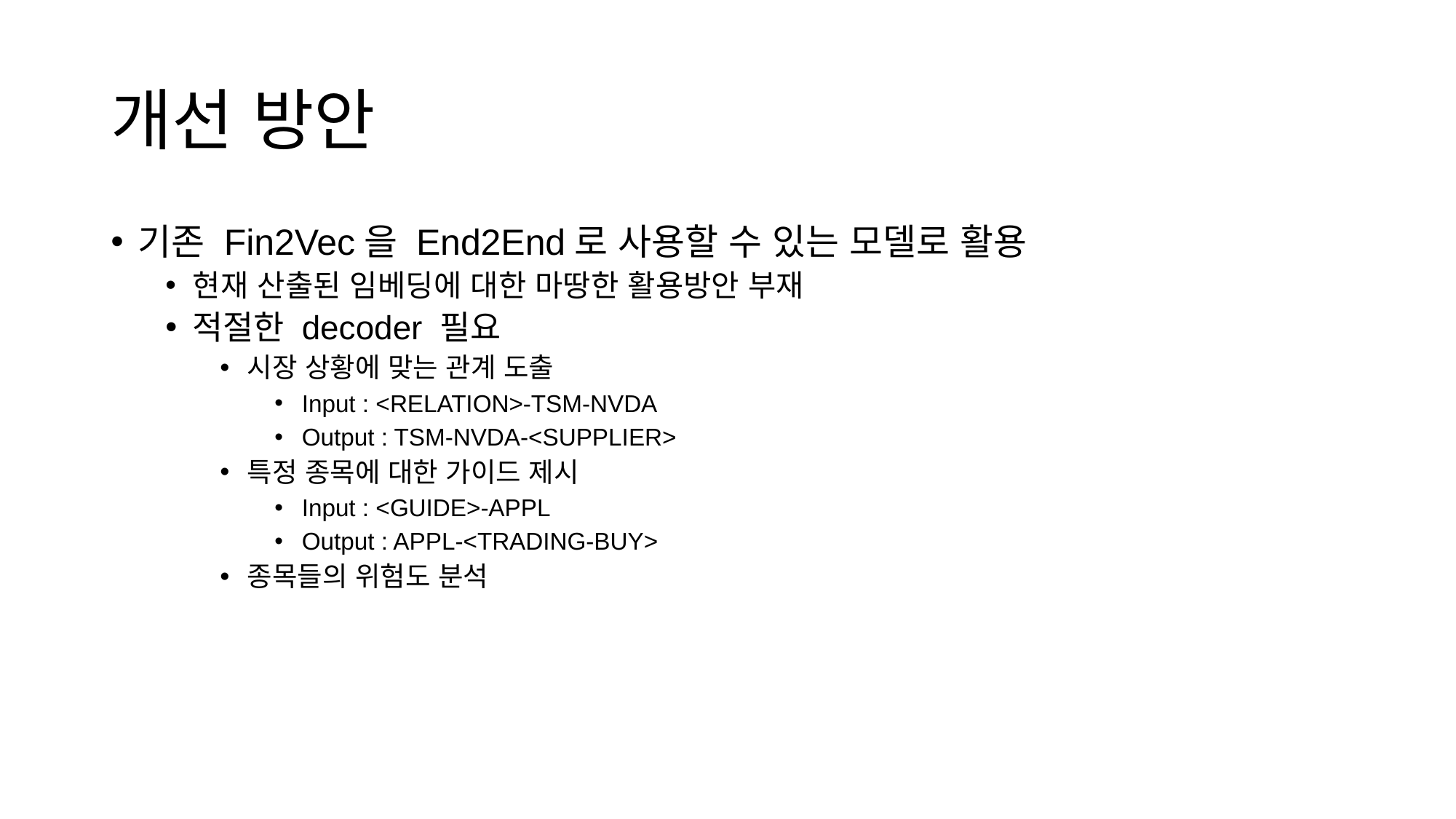

# 개선 방안
기존 Fin2Vec을 End2End로 사용할 수 있는 모델로 활용
현재 산출된 임베딩에 대한 마땅한 활용방안 부재
적절한 decoder 필요
시장 상황에 맞는 관계 도출
Input : <RELATION>-TSM-NVDA
Output : TSM-NVDA-<SUPPLIER>
특정 종목에 대한 가이드 제시
Input : <GUIDE>-APPL
Output : APPL-<TRADING-BUY>
종목들의 위험도 분석